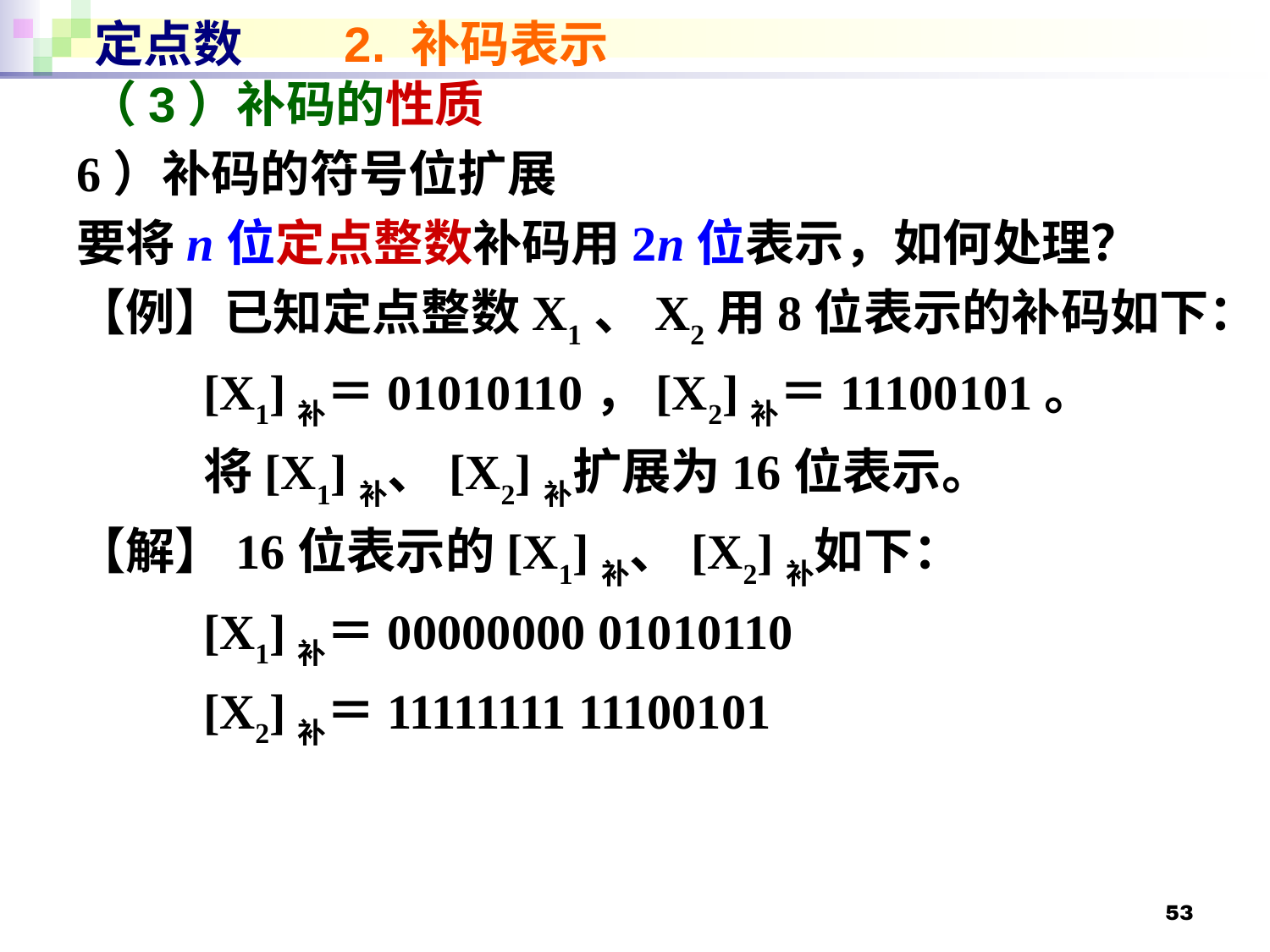

# 定点数        2. 补码表示
（3）补码的性质
6）补码的符号位扩展
要将n位定点整数补码用2n位表示，如何处理？
【例】已知定点整数X1、X2用8位表示的补码如下：
	[X1]补＝01010110，[X2]补＝11100101。
	将[X1]补、[X2]补扩展为16位表示。
【解】16位表示的[X1]补、[X2]补如下：
	[X1]补＝00000000 01010110
	[X2]补＝11111111 11100101
53